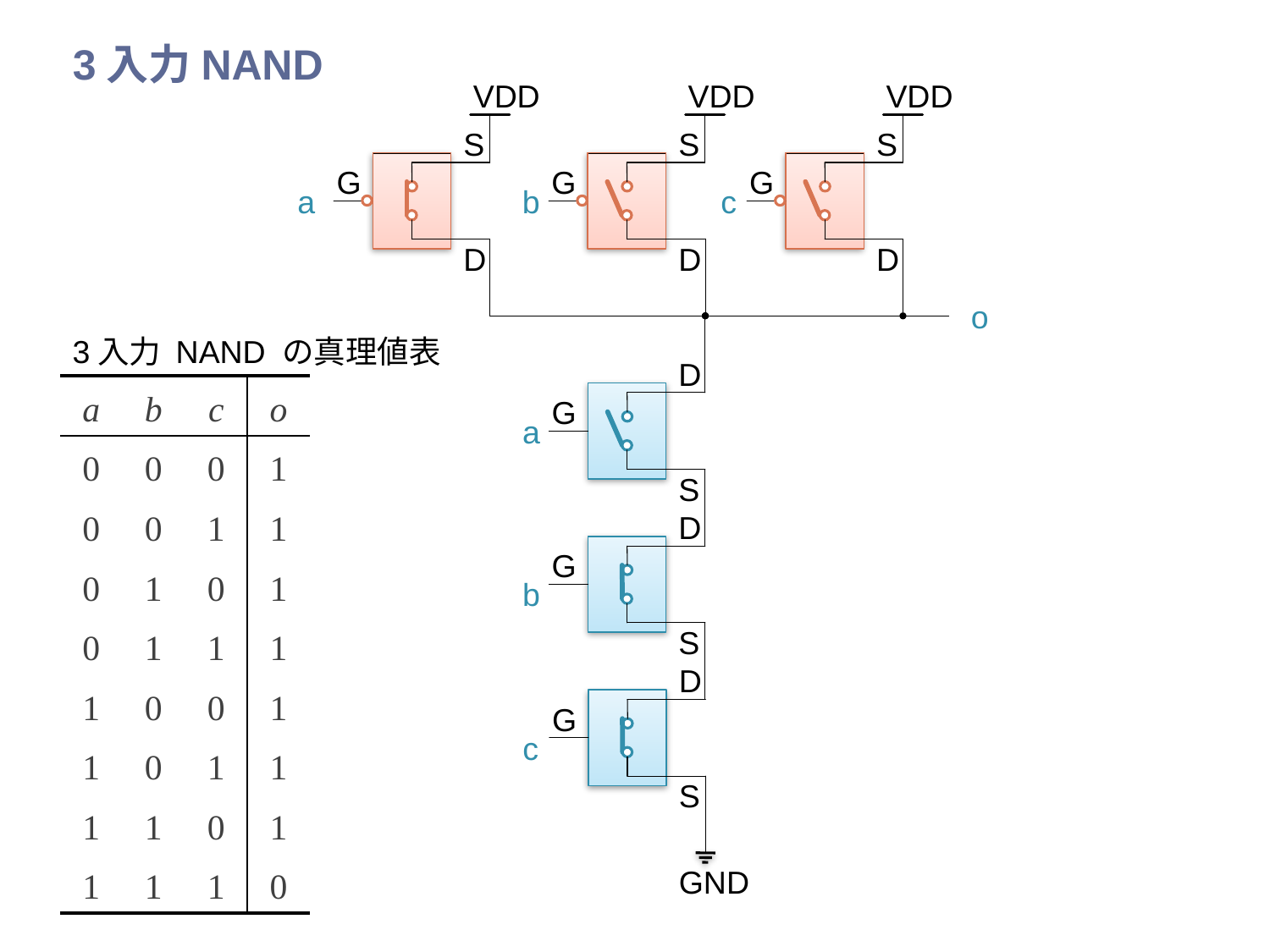

# 3入力NAND
VDD
VDD
VDD
S

G

D

S

G

D

S

G

D

a
b
c
o
3入力 NAND の真理値表
D

G

S
| a | b | c | o |
| --- | --- | --- | --- |
| 0 | 0 | 0 | 1 |
| 0 | 0 | 1 | 1 |
| 0 | 1 | 0 | 1 |
| 0 | 1 | 1 | 1 |
| 1 | 0 | 0 | 1 |
| 1 | 0 | 1 | 1 |
| 1 | 1 | 0 | 1 |
| 1 | 1 | 1 | 0 |
a
D

G

S
b
D

G

S
c
GND